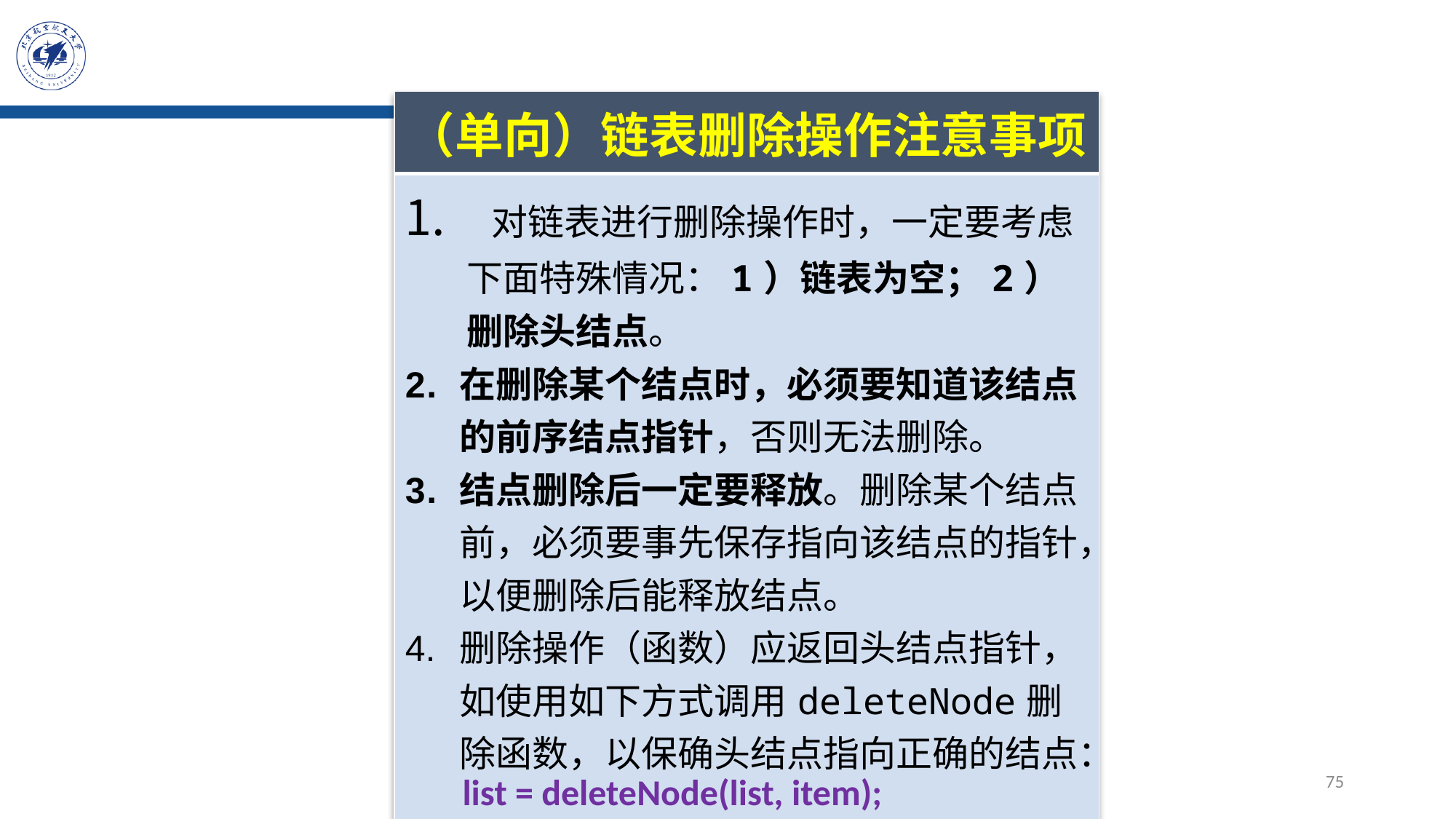

| （单向）链表删除操作注意事项 |
| --- |
| 对链表进行删除操作时，一定要考虑下面特殊情况：1）链表为空；2）删除头结点。 在删除某个结点时，必须要知道该结点的前序结点指针，否则无法删除。 结点删除后一定要释放。删除某个结点前，必须要事先保存指向该结点的指针，以便删除后能释放结点。 删除操作（函数）应返回头结点指针，如使用如下方式调用deleteNode删除函数，以保确头结点指向正确的结点： list = deleteNode(list, item); |
75